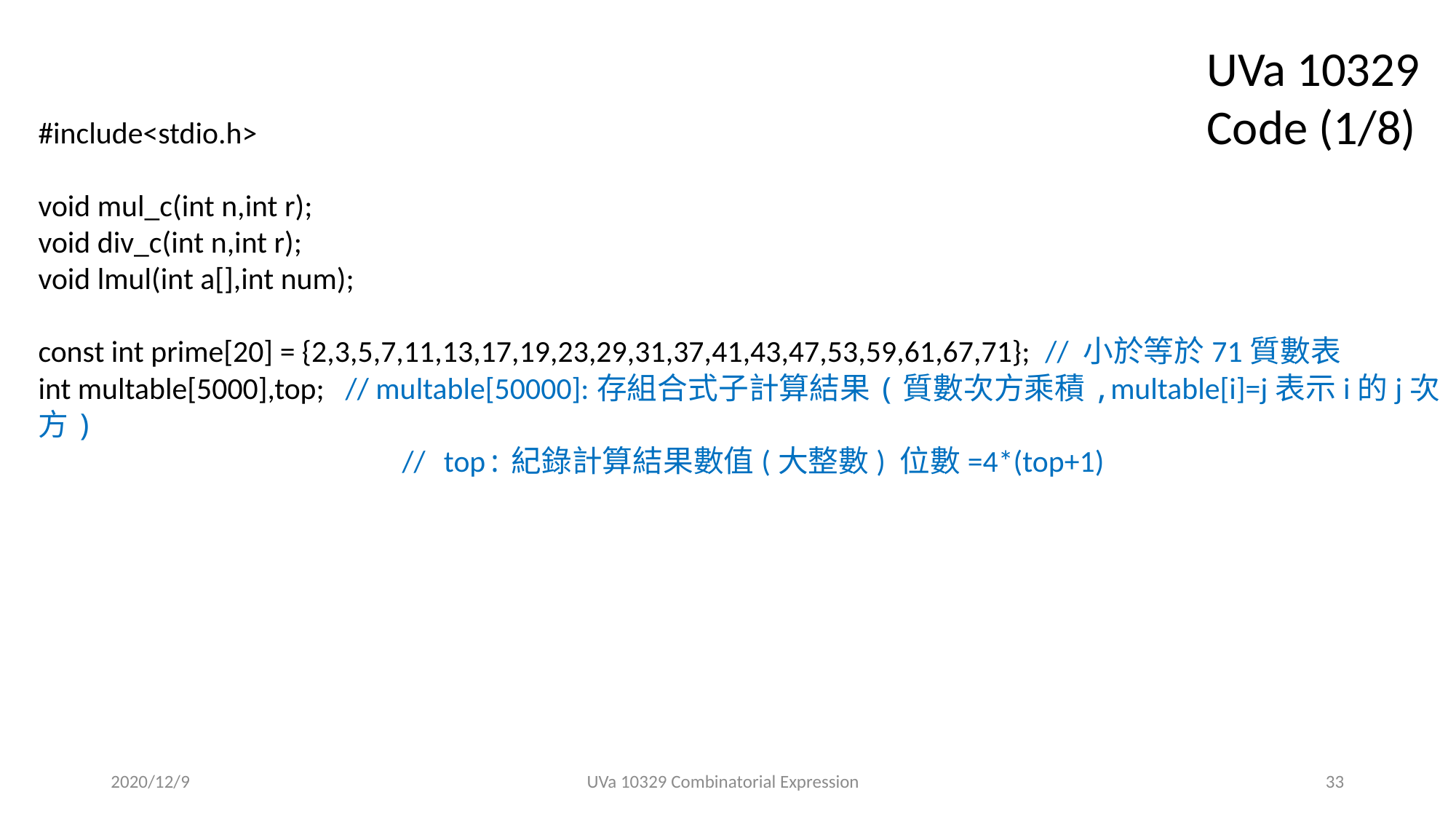

UVa 10329 Code (1/8)
#include<stdio.h>

void mul_c(int n,int r);
void div_c(int n,int r);
void lmul(int a[],int num);

const int prime[20] = {2,3,5,7,11,13,17,19,23,29,31,37,41,43,47,53,59,61,67,71};  // 小於等於71質數表
int multable[5000],top;   // multable[50000]:存組合式子計算結果(質數次方乘積,multable[i]=j表示i的j次方)
                    // top:紀錄計算結果數值(大整數) 位數=4*(top+1)
2020/12/9
UVa 10329 Combinatorial Expression
33